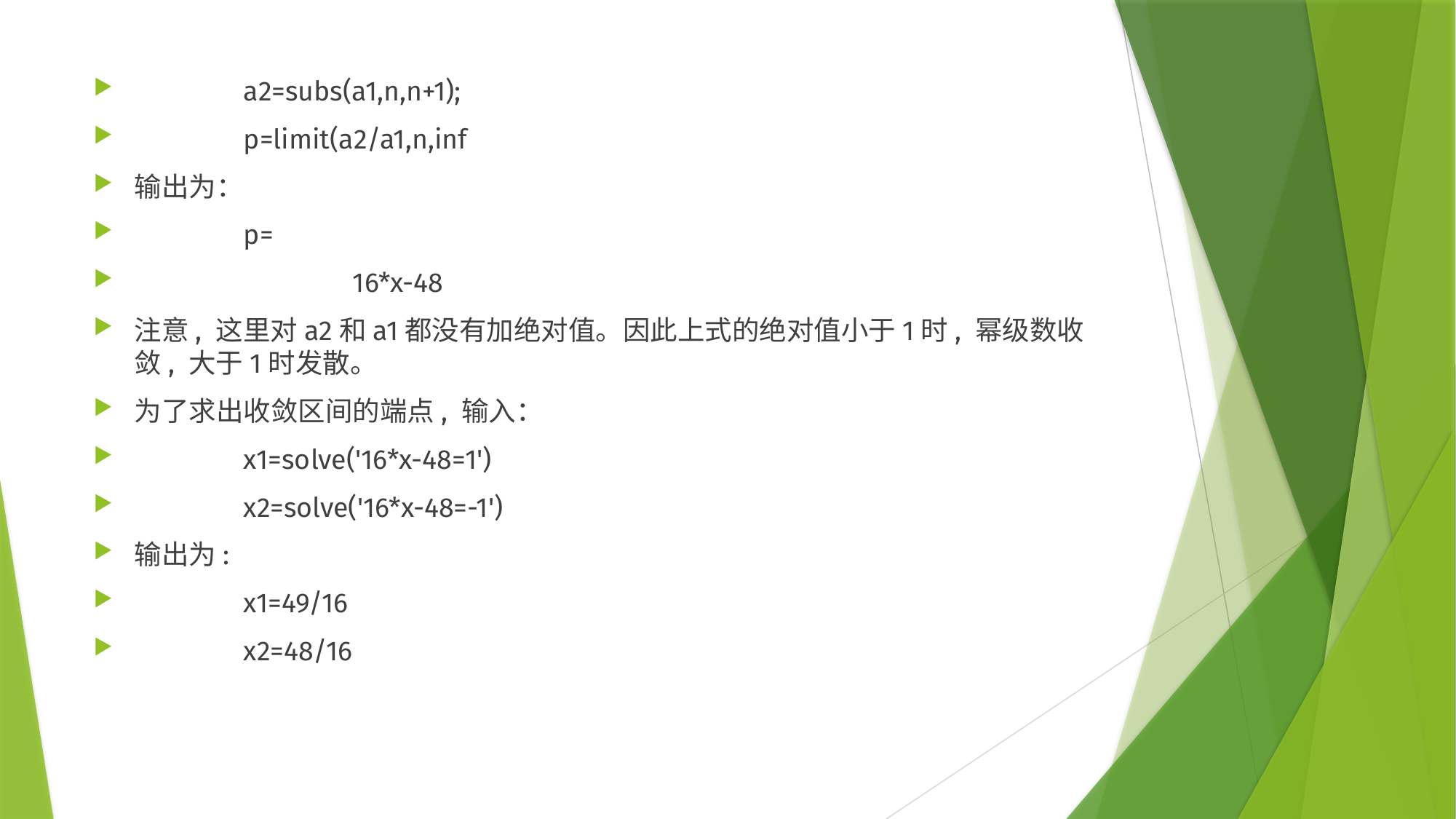

a2=subs(a1,n,n+1);
	p=limit(a2/a1,n,inf
输出为：
	p=
		16*x-48
注意, 这里对a2和a1都没有加绝对值。因此上式的绝对值小于1时, 幂级数收敛, 大于1时发散。
为了求出收敛区间的端点, 输入：
	x1=solve('16*x-48=1')
	x2=solve('16*x-48=-1')
输出为:
	x1=49/16
	x2=48/16